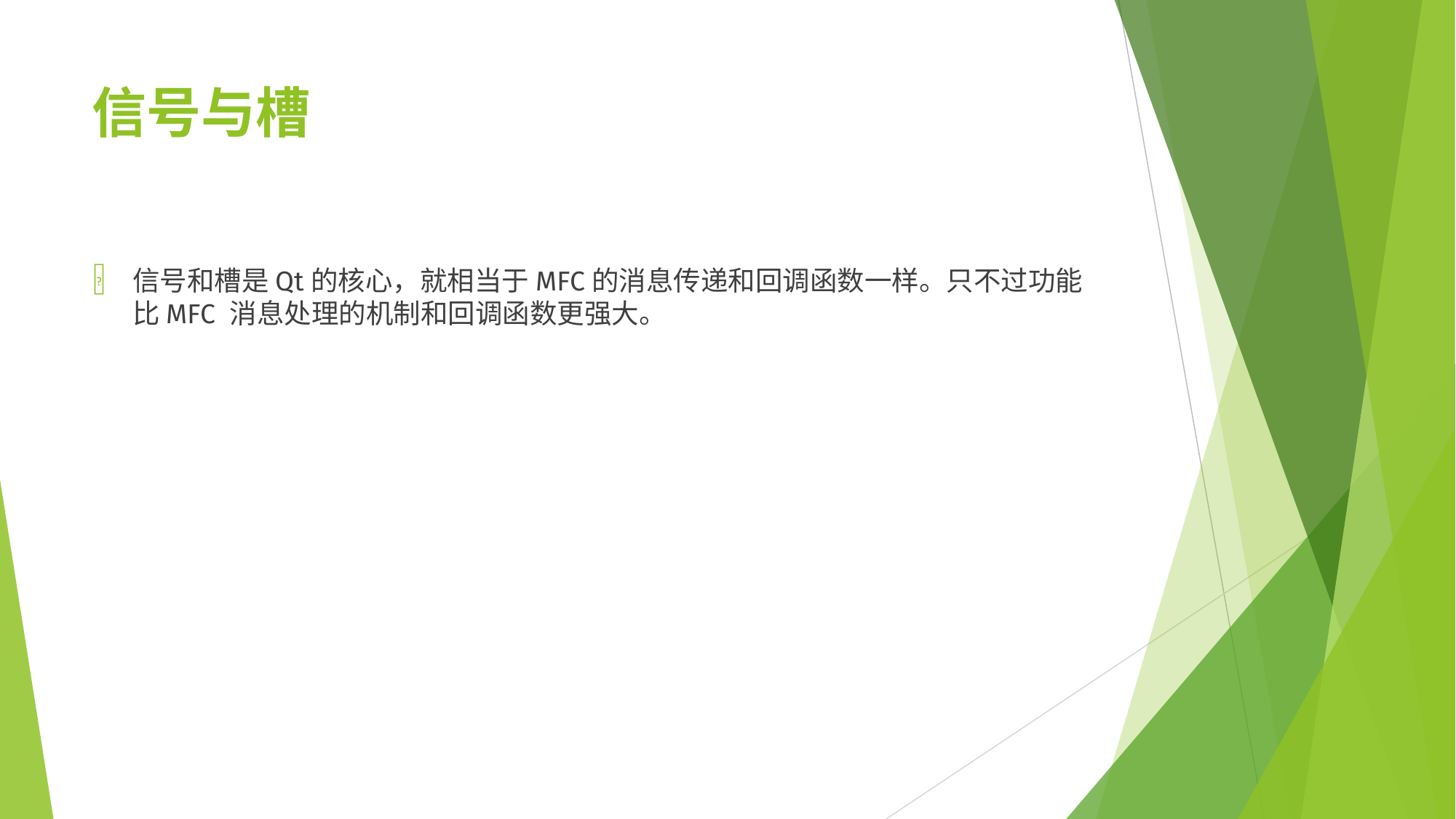

# 信号与槽
信号和槽是Qt的核心，就相当于MFC的消息传递和回调函数一样。只不过功能比MFC 消息处理的机制和回调函数更强大。